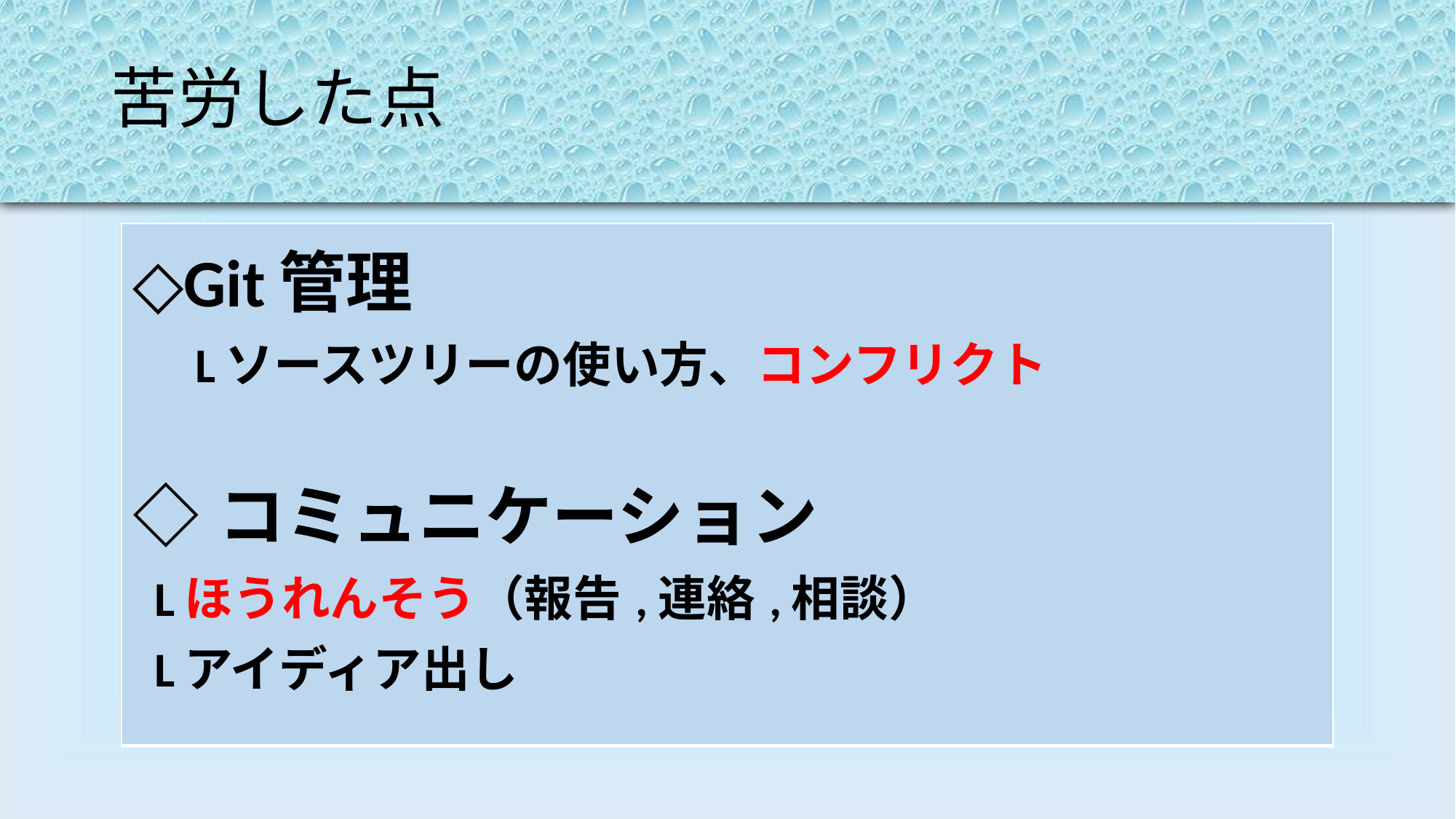

苦労した点
#
| ◇Git管理 　Lソースツリーの使い方、コンフリクト ◇コミュニケーション Lほうれんそう（報告,連絡,相談） Lアイディア出し |
| --- |